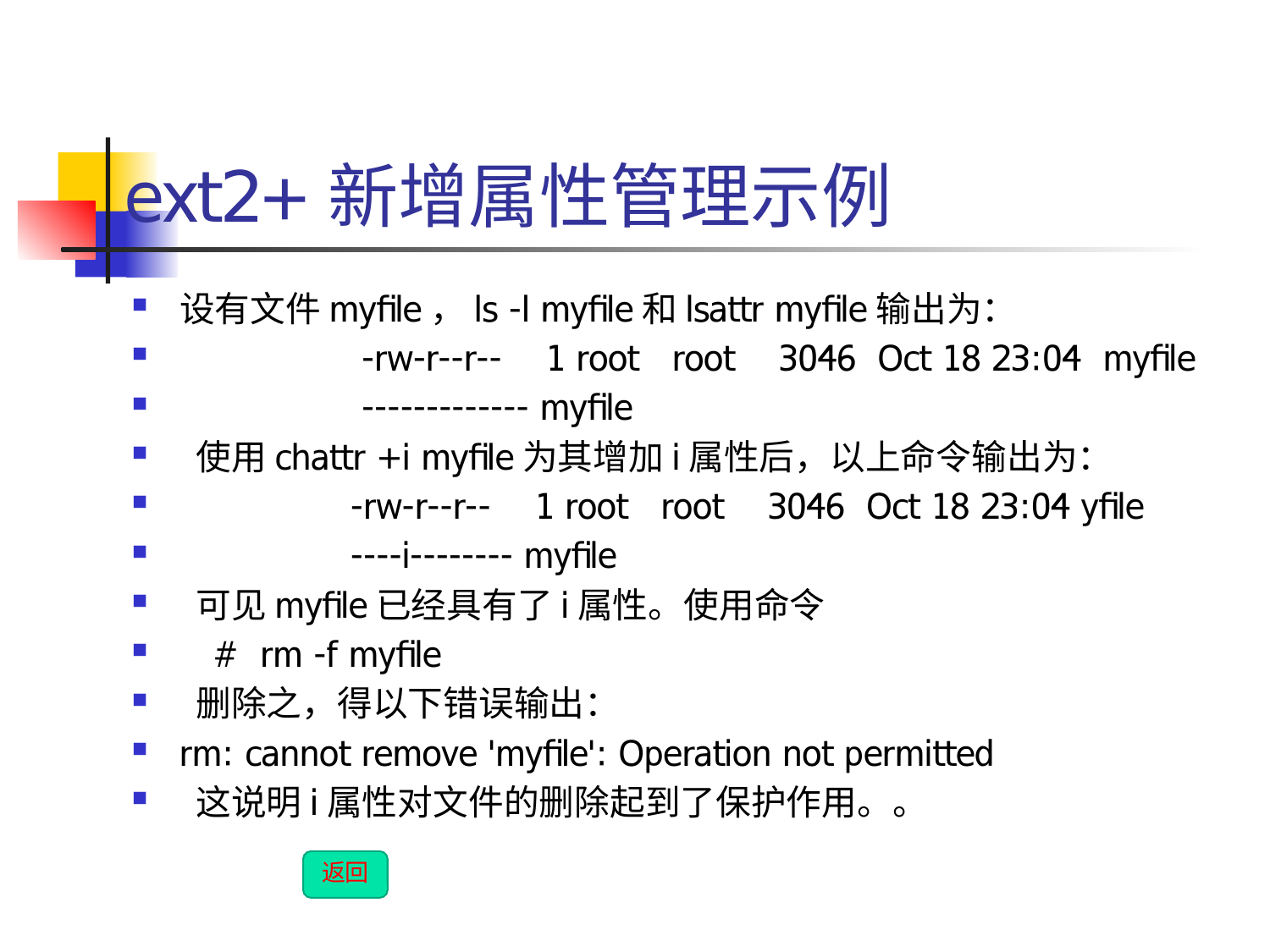

# ext2+新增属性管理示例
设有文件myfile，ls -l myfile和lsattr myfile输出为：
	     -rw-r--r--    1 root   root    3046  Oct 18 23:04  myfile
	     ------------- myfile
 使用chattr +i myfile为其增加i属性后，以上命令输出为：
	    -rw-r--r--    1 root   root    3046  Oct 18 23:04 yfile
	    ----i-------- myfile
 可见myfile已经具有了i属性。使用命令
   #  rm -f myfile
 删除之，得以下错误输出：
rm: cannot remove 'myfile': Operation not permitted
 这说明i属性对文件的删除起到了保护作用。。
返回